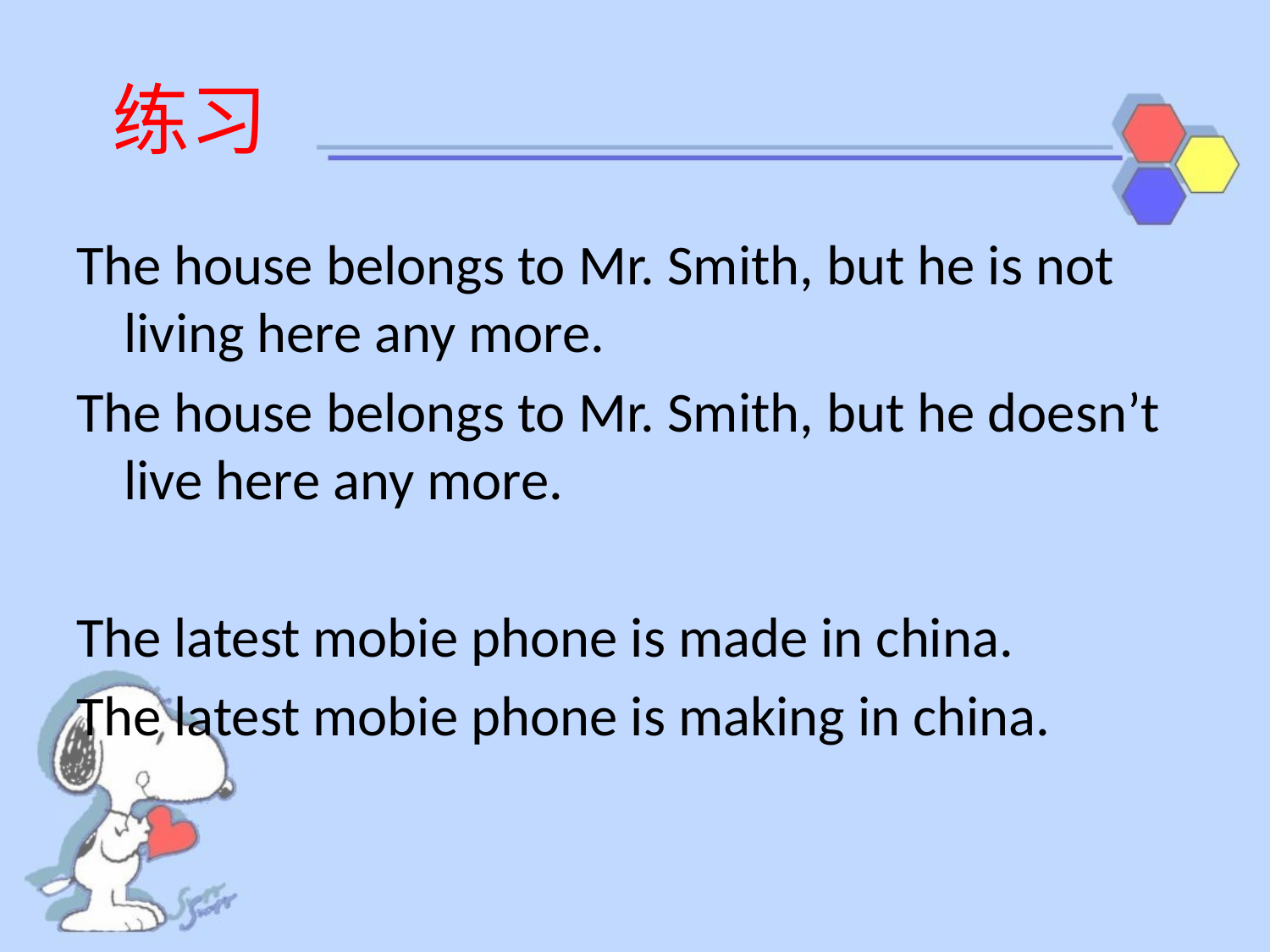

# 练习
The house belongs to Mr. Smith, but he is not living here any more.
The house belongs to Mr. Smith, but he doesn’t live here any more.

The latest mobie phone is made in china.
The latest mobie phone is making in china.